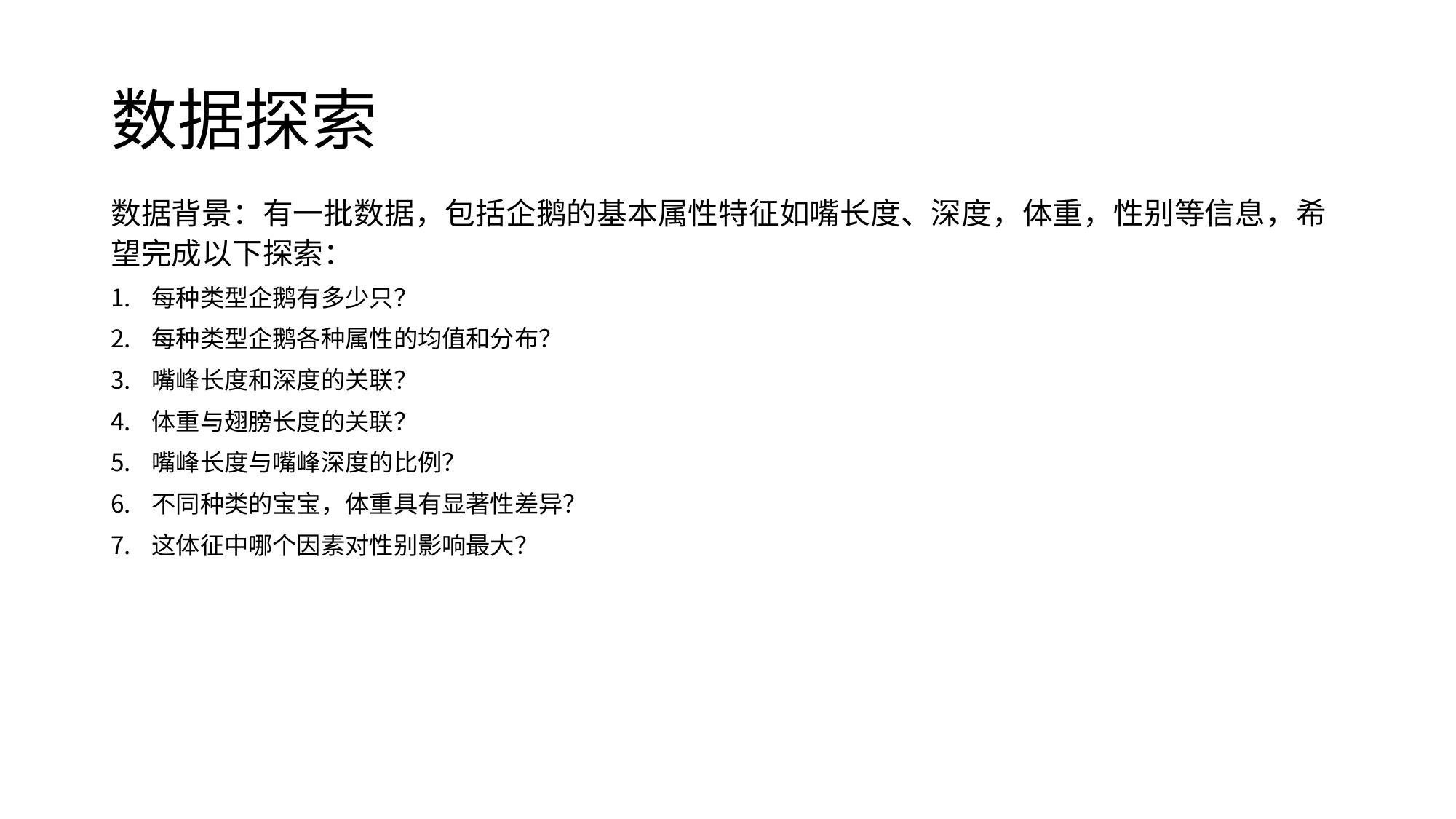

# 数据探索
数据背景：有一批数据，包括企鹅的基本属性特征如嘴长度、深度，体重，性别等信息，希望完成以下探索：
每种类型企鹅有多少只？
每种类型企鹅各种属性的均值和分布？
嘴峰长度和深度的关联？
体重与翅膀长度的关联？
嘴峰长度与嘴峰深度的比例？
不同种类的宝宝，体重具有显著性差异？
这体征中哪个因素对性别影响最大？